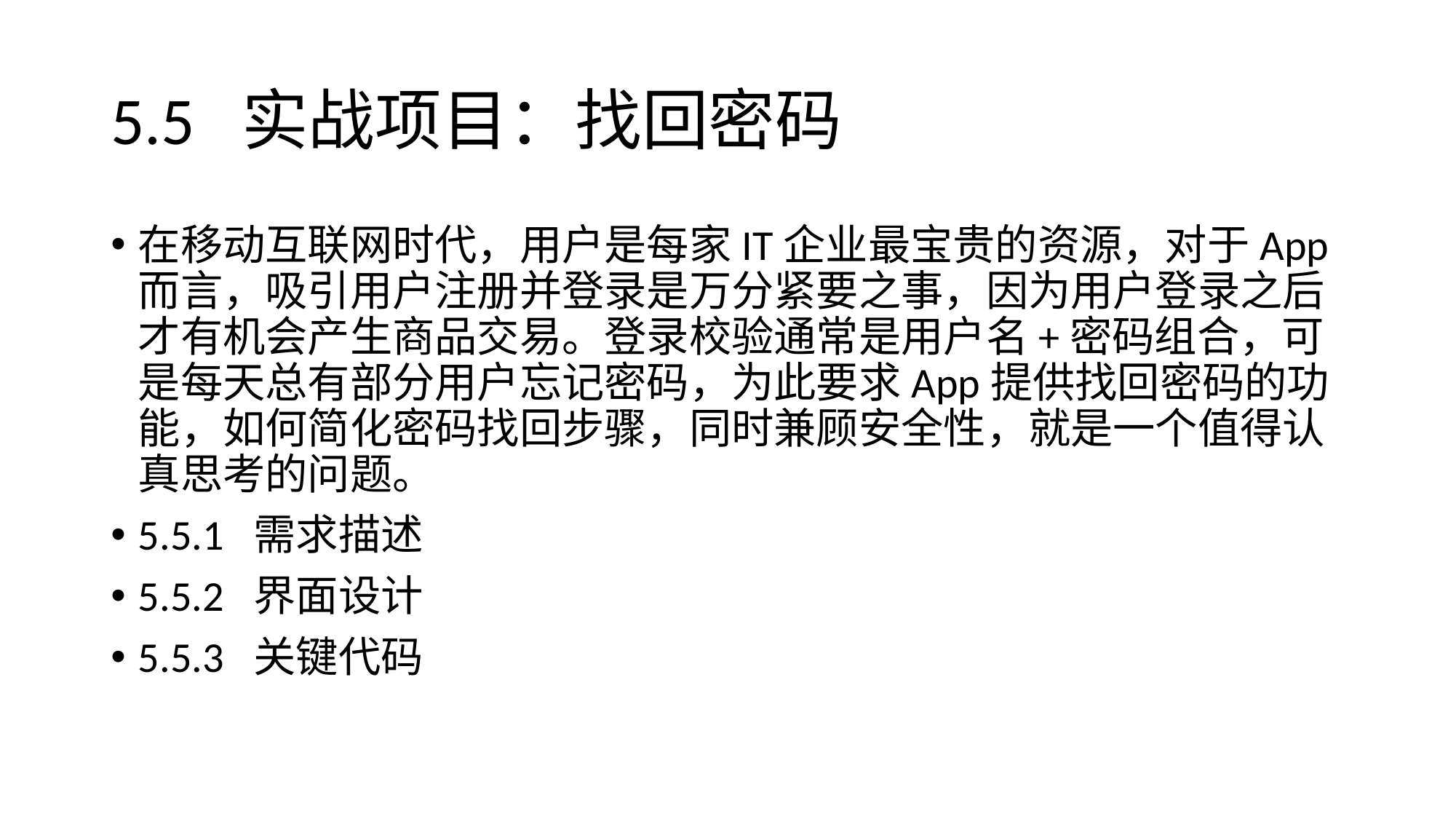

# 5.5  实战项目：找回密码
在移动互联网时代，用户是每家IT企业最宝贵的资源，对于App而言，吸引用户注册并登录是万分紧要之事，因为用户登录之后才有机会产生商品交易。登录校验通常是用户名+密码组合，可是每天总有部分用户忘记密码，为此要求App提供找回密码的功能，如何简化密码找回步骤，同时兼顾安全性，就是一个值得认真思考的问题。
5.5.1  需求描述
5.5.2  界面设计
5.5.3  关键代码